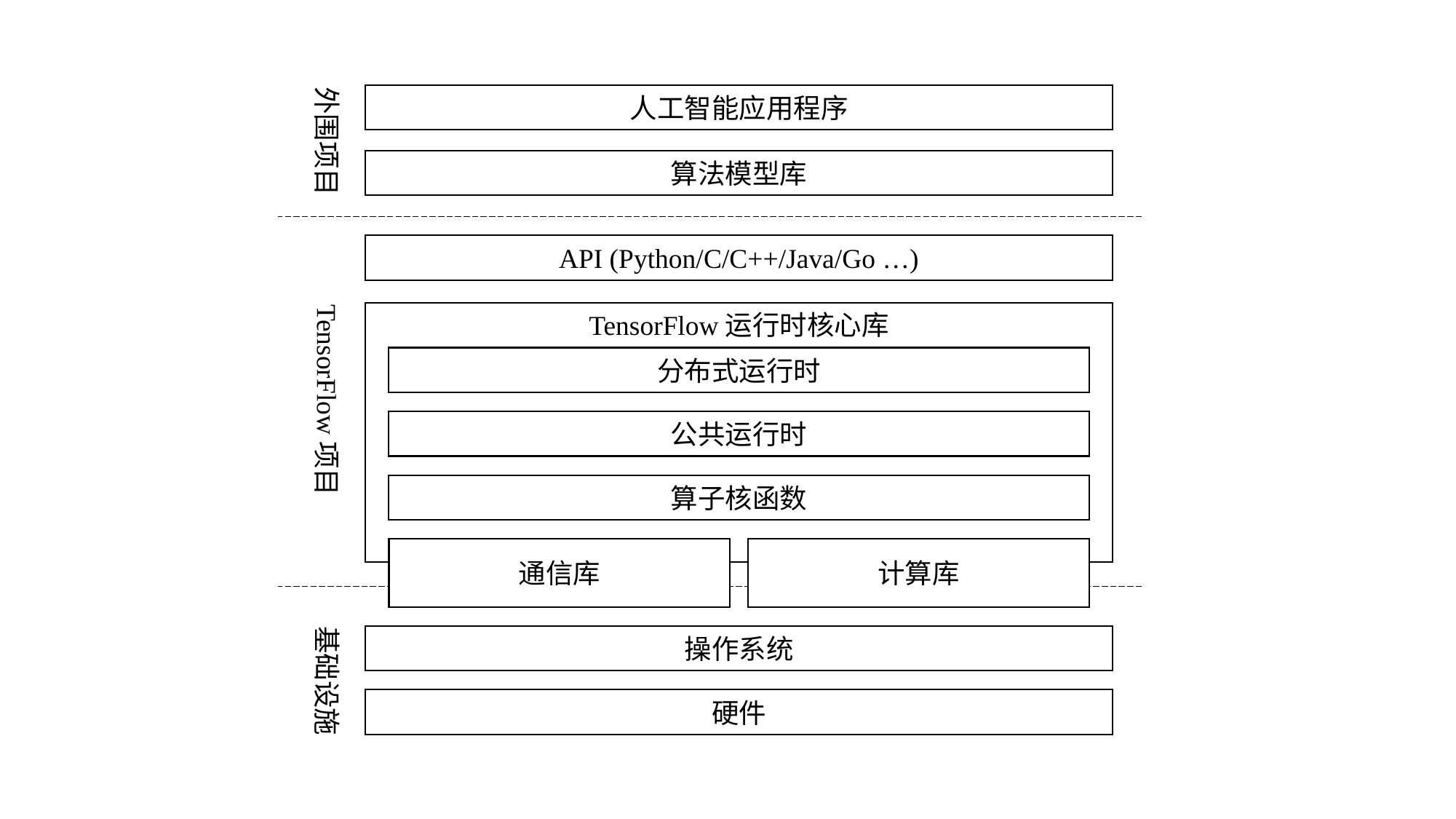

外围项目
人工智能应用程序
算法模型库
TensorFlow项目
API (Python/C/C++/Java/Go …)
TensorFlow运行时核心库
分布式运行时
公共运行时
算子核函数
计算库
通信库
基础设施
操作系统
硬件